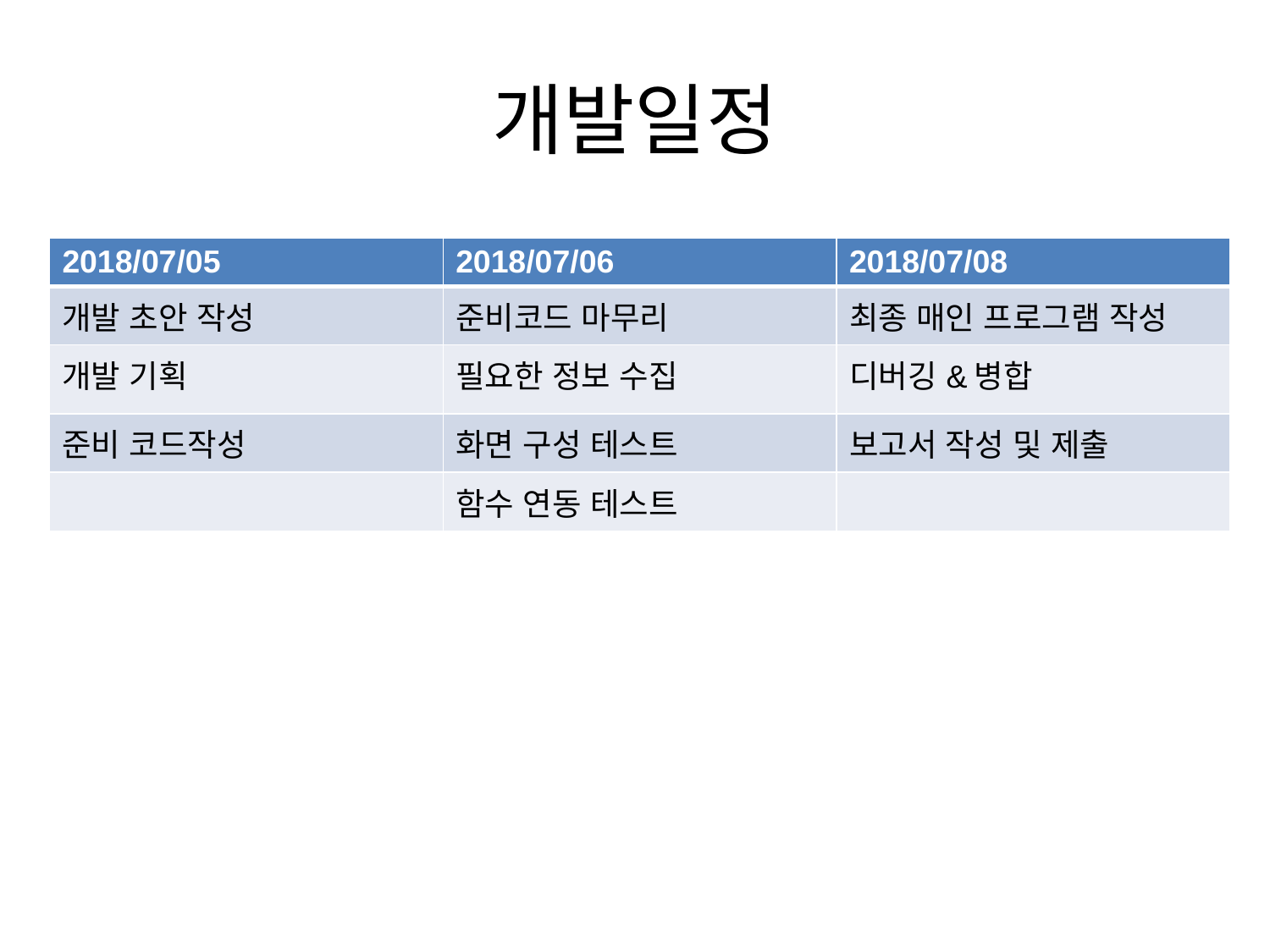

# 개발일정
| 2018/07/05 | 2018/07/06 | 2018/07/08 |
| --- | --- | --- |
| 개발 초안 작성 | 준비코드 마무리 | 최종 매인 프로그램 작성 |
| 개발 기획 | 필요한 정보 수집 | 디버깅&병합 |
| 준비 코드작성 | 화면 구성 테스트 | 보고서 작성 및 제출 |
|  | 함수 연동 테스트 |  |